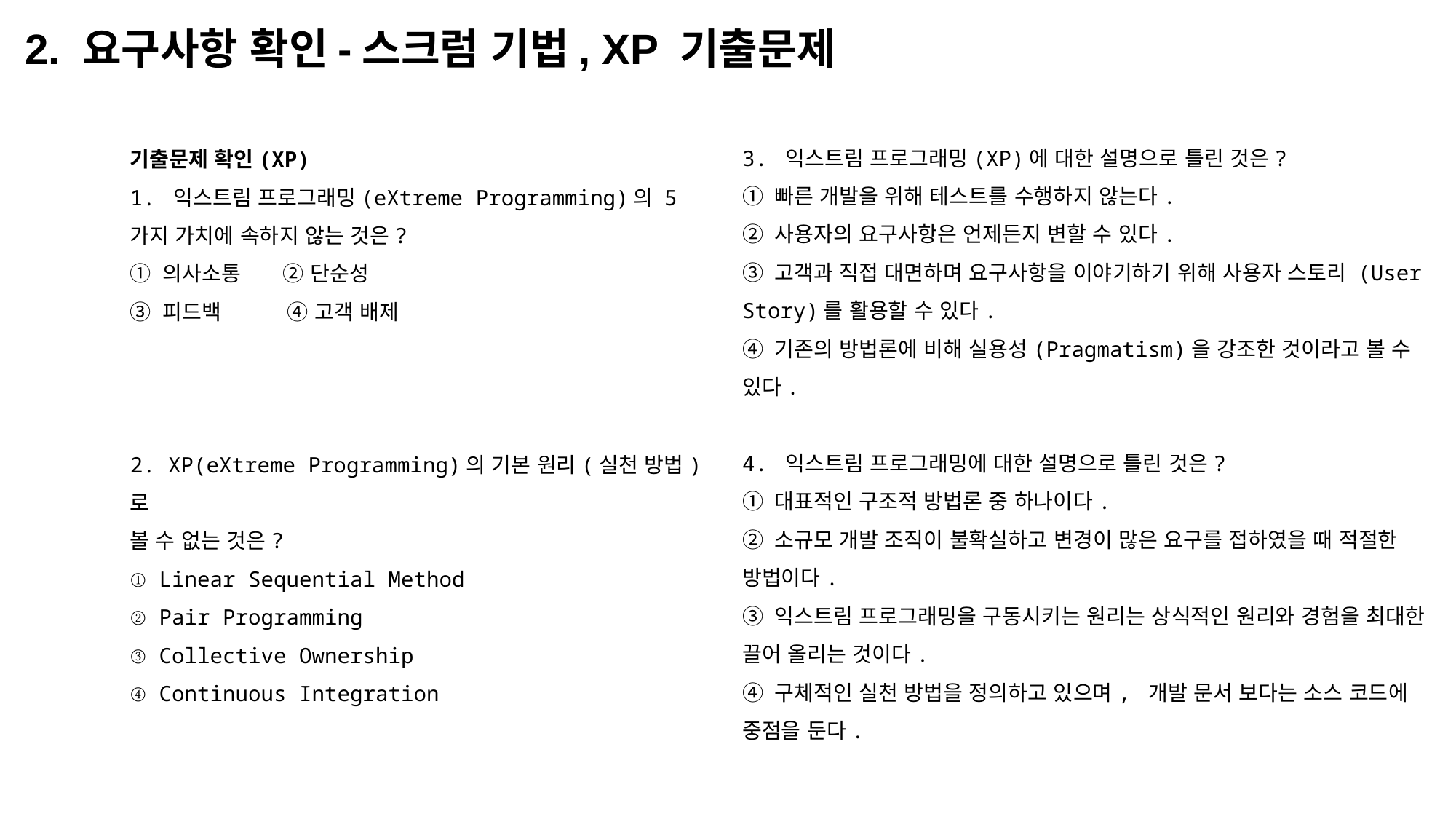

# 2. 요구사항 확인-스크럼 기법, XP 기출문제
3. 익스트림 프로그래밍(XP)에 대한 설명으로 틀린 것은?
① 빠른 개발을 위해 테스트를 수행하지 않는다.
② 사용자의 요구사항은 언제든지 변할 수 있다.
③ 고객과 직접 대면하며 요구사항을 이야기하기 위해 사용자 스토리 (User Story)를 활용할 수 있다.
④ 기존의 방법론에 비해 실용성(Pragmatism)을 강조한 것이라고 볼 수
있다.

4. 익스트림 프로그래밍에 대한 설명으로 틀린 것은?
① 대표적인 구조적 방법론 중 하나이다.
② 소규모 개발 조직이 불확실하고 변경이 많은 요구를 접하였을 때 적절한 방법이다.
③ 익스트림 프로그래밍을 구동시키는 원리는 상식적인 원리와 경험을 최대한 끌어 올리는 것이다.
④ 구체적인 실천 방법을 정의하고 있으며, 개발 문서 보다는 소스 코드에 중점을 둔다.
기출문제 확인(XP)
1. 익스트림 프로그래밍(eXtreme Programming)의 5가지 가치에 속하지 않는 것은?
① 의사소통       ② 단순성
③ 피드백	        ④ 고객 배제

2. XP(eXtreme Programming)의 기본 원리(실천 방법)로
볼 수 없는 것은?
① Linear Sequential Method
② Pair Programming
③ Collective Ownership
④ Continuous Integration